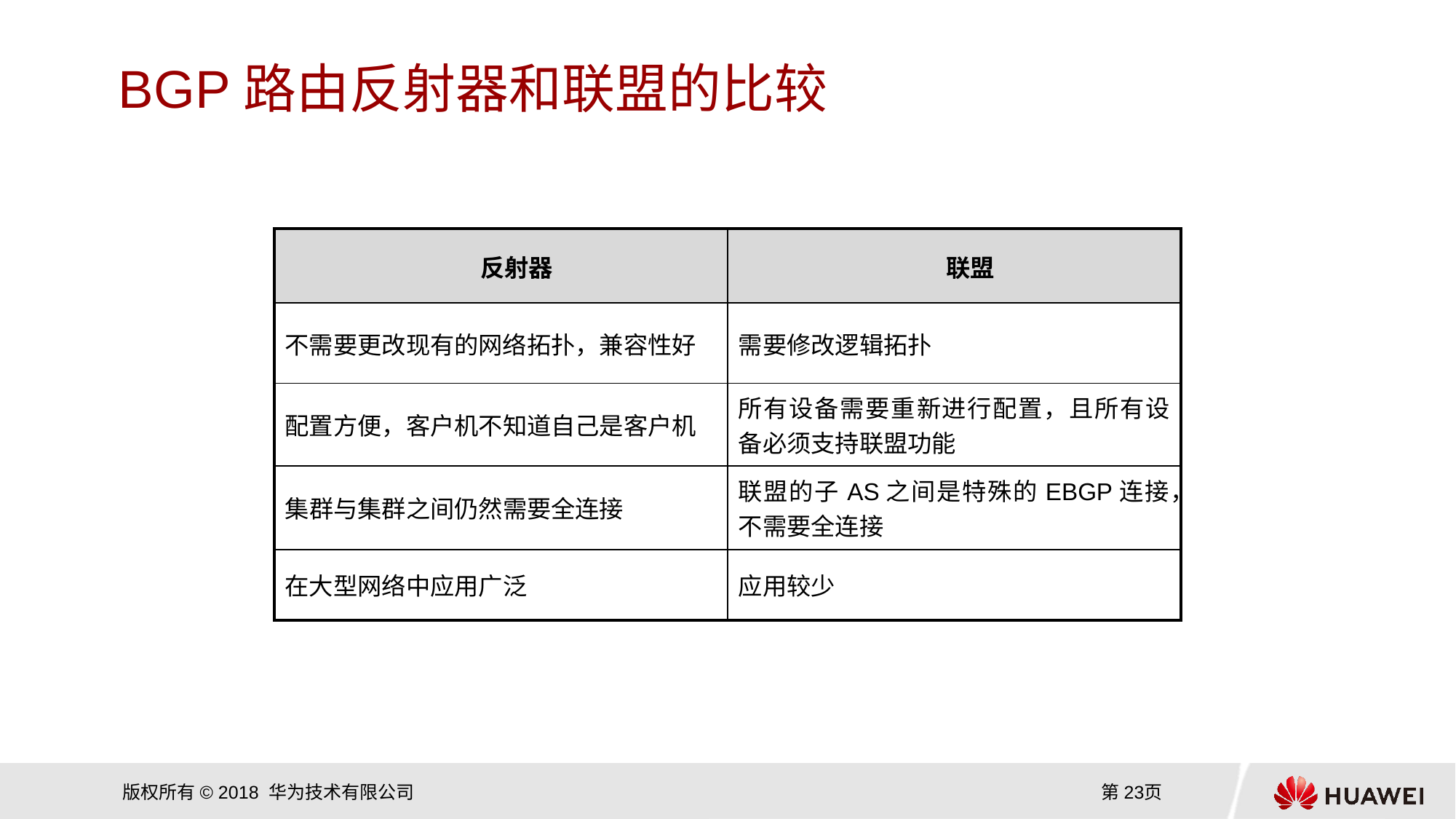

# BGP路由反射器和联盟的比较
| 反射器 | 联盟 |
| --- | --- |
| 不需要更改现有的网络拓扑，兼容性好 | 需要修改逻辑拓扑 |
| 配置方便，客户机不知道自己是客户机 | 所有设备需要重新进行配置，且所有设备必须支持联盟功能 |
| 集群与集群之间仍然需要全连接 | 联盟的子AS之间是特殊的EBGP连接，不需要全连接 |
| 在大型网络中应用广泛 | 应用较少 |